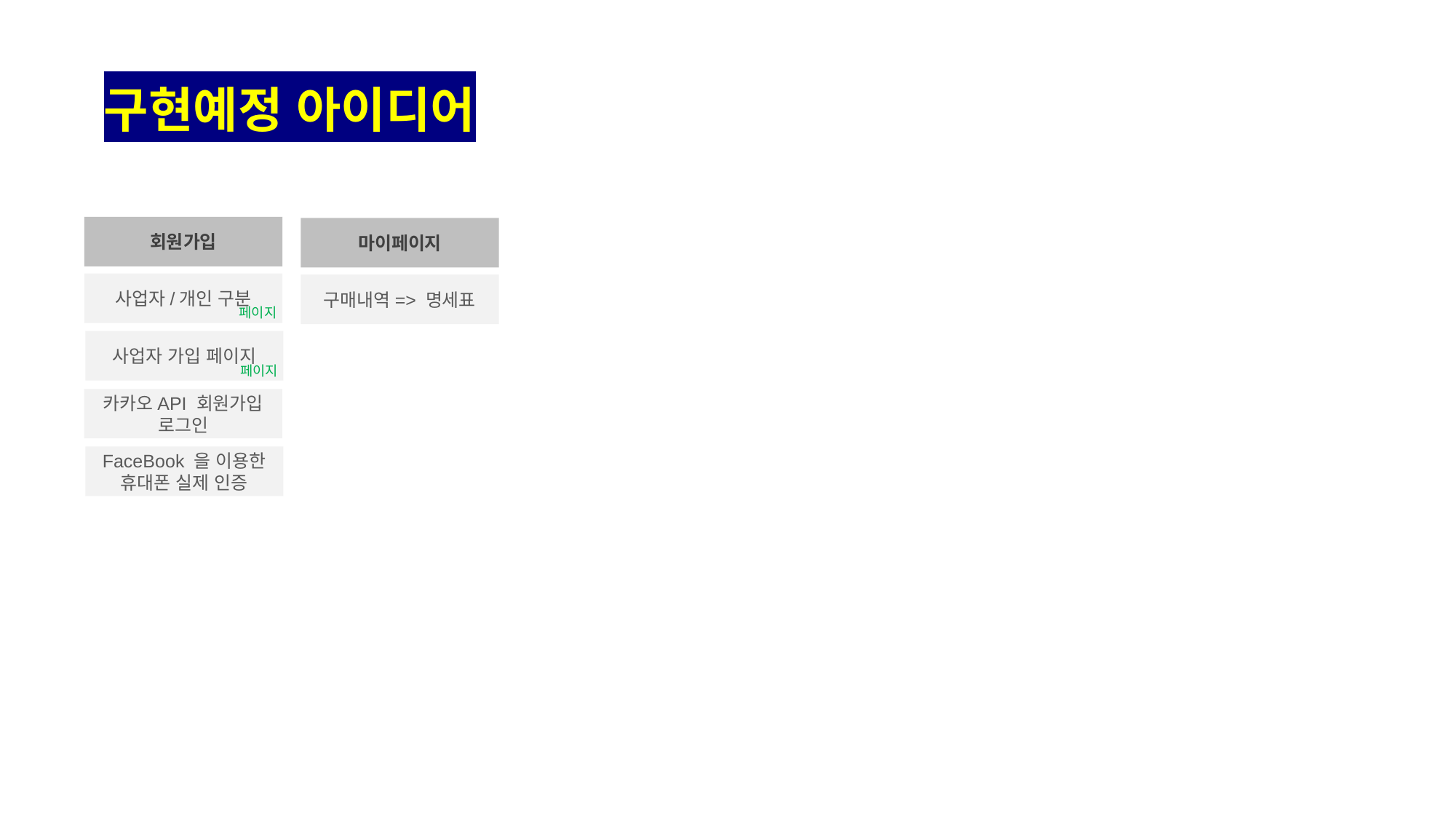

구현예정 아이디어
회원가입
마이페이지
사업자/개인 구분
구매내역=> 명세표
페이지
사업자 가입 페이지
페이지
카카오API 회원가입 로그인
FaceBook 을 이용한 휴대폰 실제 인증